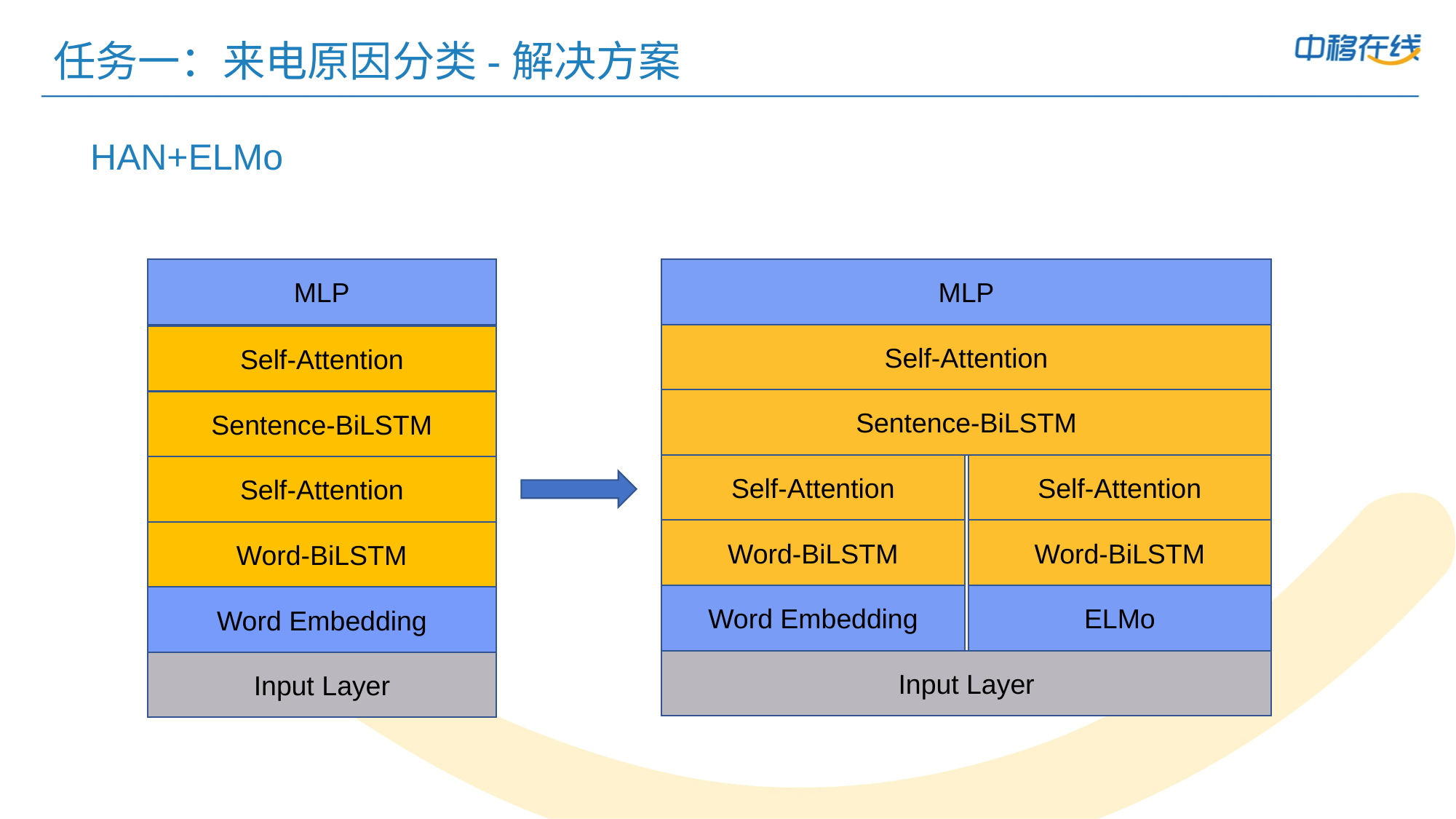

# 任务一：来电原因分类-解决方案
HAN+ELMo
MLP
MLP
Self-Attention
Self-Attention
Sentence-BiLSTM
Sentence-BiLSTM
Self-Attention
Self-Attention
Self-Attention

Word-BiLSTM
Word-BiLSTM
Word-BiLSTM
Word Embedding
ELMo
Word Embedding
Input Layer
Input Layer